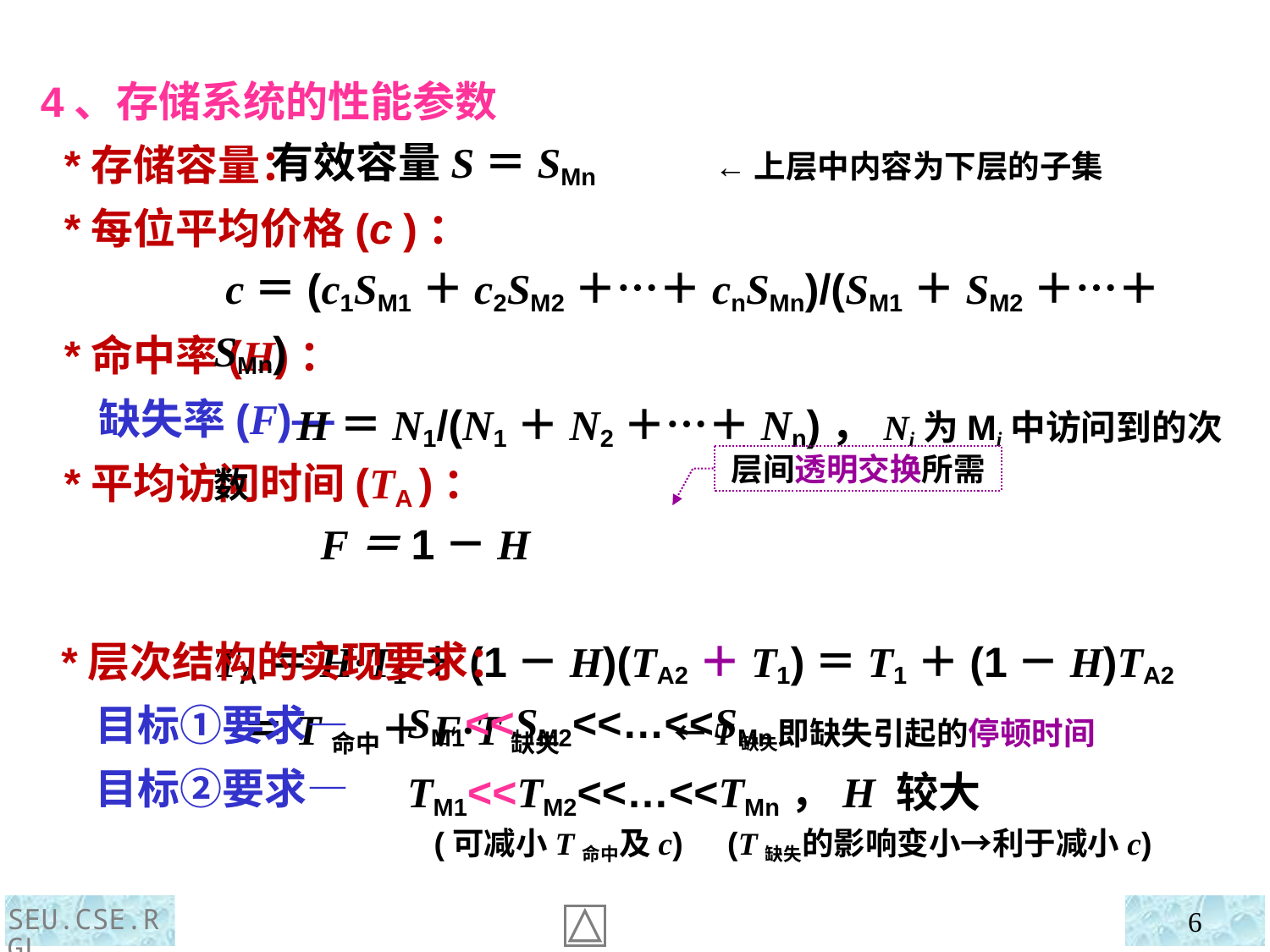

4、存储系统的性能参数
  *存储容量：
  *每位平均价格(c )：

  *命中率(H)：
     缺失率(F)—
  *平均访问时间(TA )：
     有效容量S＝SMn          ←上层中内容为下层的子集

 c＝(c1SM1＋c2SM2＋…＋cnSMn)/(SM1＋SM2＋…＋SMn)
       H＝N1/(N1＋N2＋…＋Nn)，Ni为Mi中访问到的次数
         F＝1－H

TA＝H·T1＋(1－H)(TA2＋T1)＝T1＋(1－H)TA2
  ＝T命中＋F·T缺失            ←T缺失即缺失引起的停顿时间
层间透明交换所需
  *层次结构的实现要求：
     目标①要求—
     目标②要求—
SM1<<SM2<<…<<SMn
TM1<<TM2<<…<<TMn，H 较大
   (可减小T命中及c)     (T缺失的影响变小→利于减小c)
SEU.CSE.RGL
6